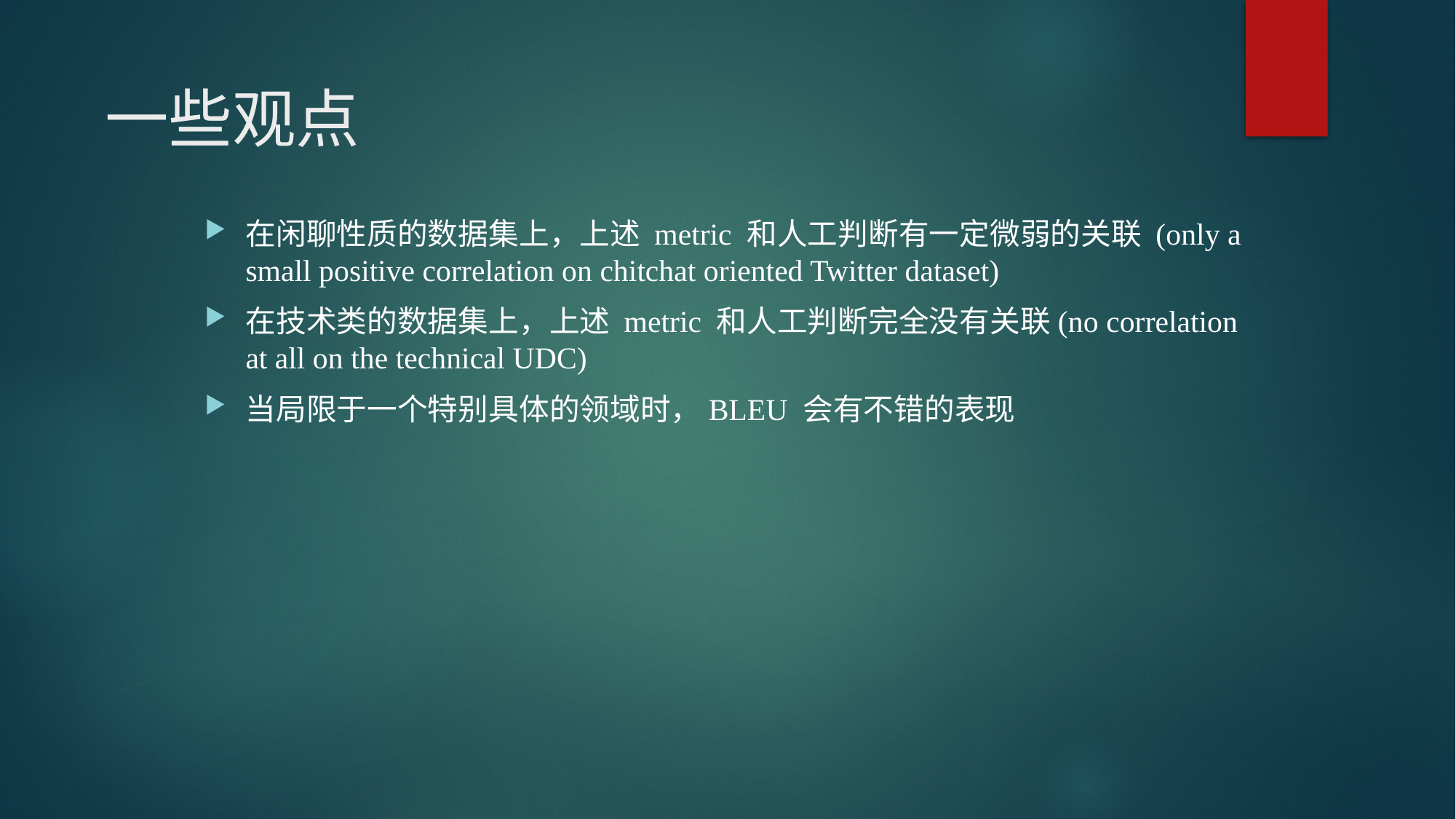

# 一些观点
在闲聊性质的数据集上，上述 metric 和人工判断有一定微弱的关联 (only a small positive correlation on chitchat oriented Twitter dataset)
在技术类的数据集上，上述 metric 和人工判断完全没有关联(no correlation at all on the technical UDC)
当局限于一个特别具体的领域时，BLEU 会有不错的表现